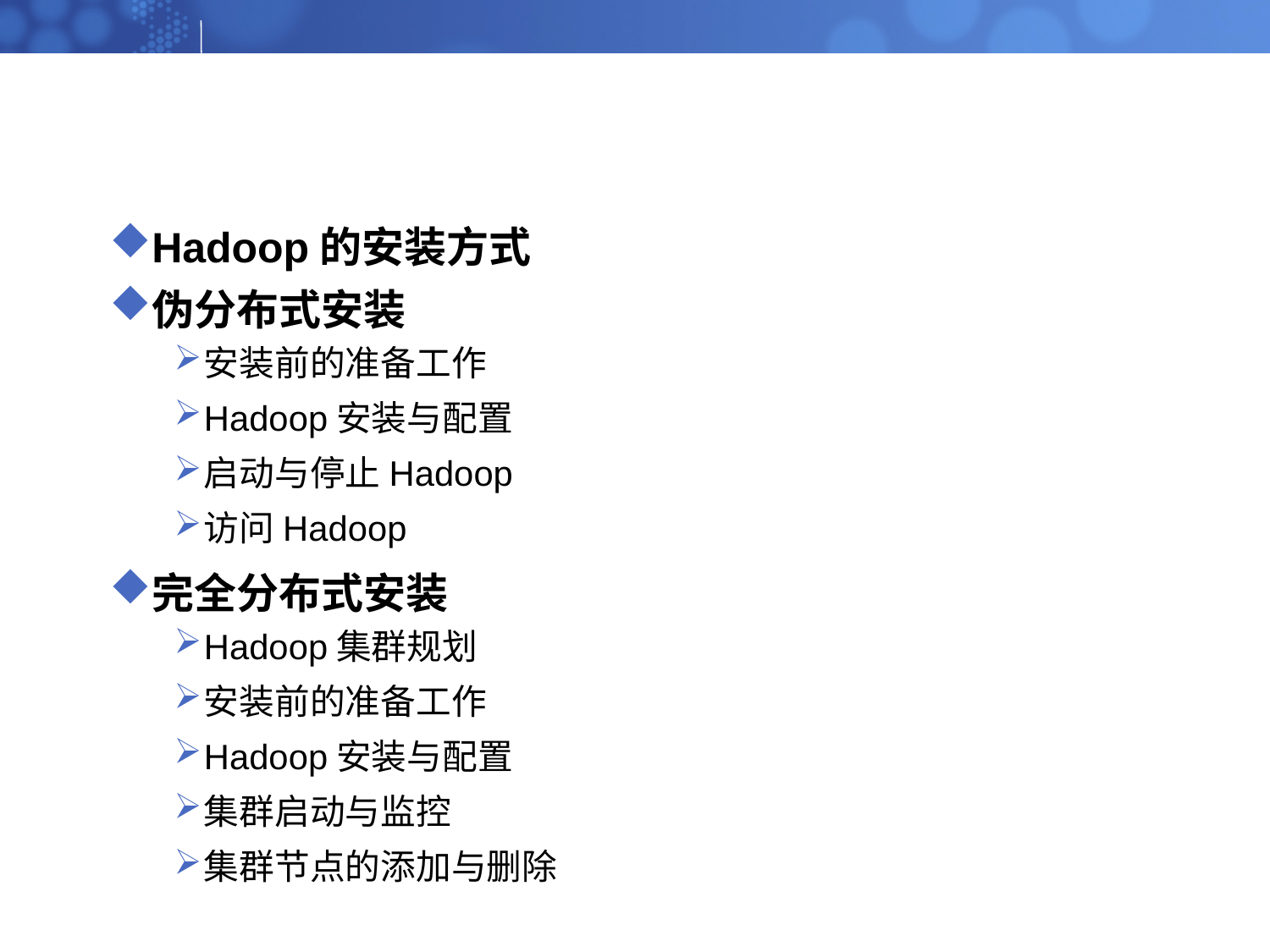

#
Hadoop的安装方式
伪分布式安装
安装前的准备工作
Hadoop安装与配置
启动与停止Hadoop
访问Hadoop
完全分布式安装
Hadoop集群规划
安装前的准备工作
Hadoop安装与配置
集群启动与监控
集群节点的添加与删除

55